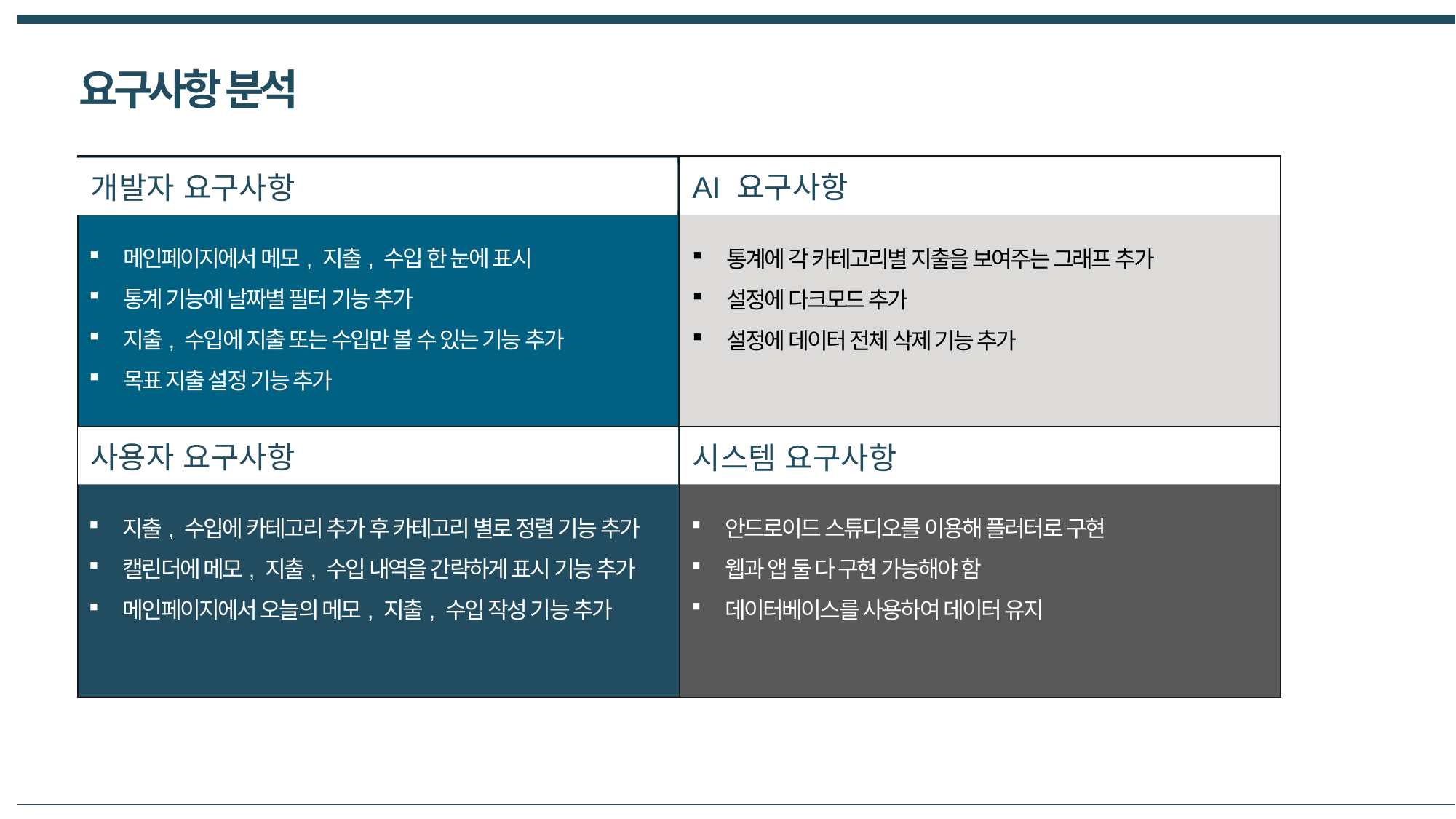

요구사항 분석

AI 요구사항
개발자 요구사항
메인페이지에서 메모, 지출, 수입 한 눈에 표시
통계 기능에 날짜별 필터 기능 추가
지출, 수입에 지출 또는 수입만 볼 수 있는 기능 추가
목표 지출 설정 기능 추가
통계에 각 카테고리별 지출을 보여주는 그래프 추가
설정에 다크모드 추가
설정에 데이터 전체 삭제 기능 추가

사용자 요구사항
시스템 요구사항
안드로이드 스튜디오를 이용해 플러터로 구현
웹과 앱 둘 다 구현 가능해야 함
데이터베이스를 사용하여 데이터 유지
지출, 수입에 카테고리 추가 후 카테고리 별로 정렬 기능 추가
캘린더에 메모, 지출, 수입 내역을 간략하게 표시 기능 추가
메인페이지에서 오늘의 메모, 지출, 수입 작성 기능 추가